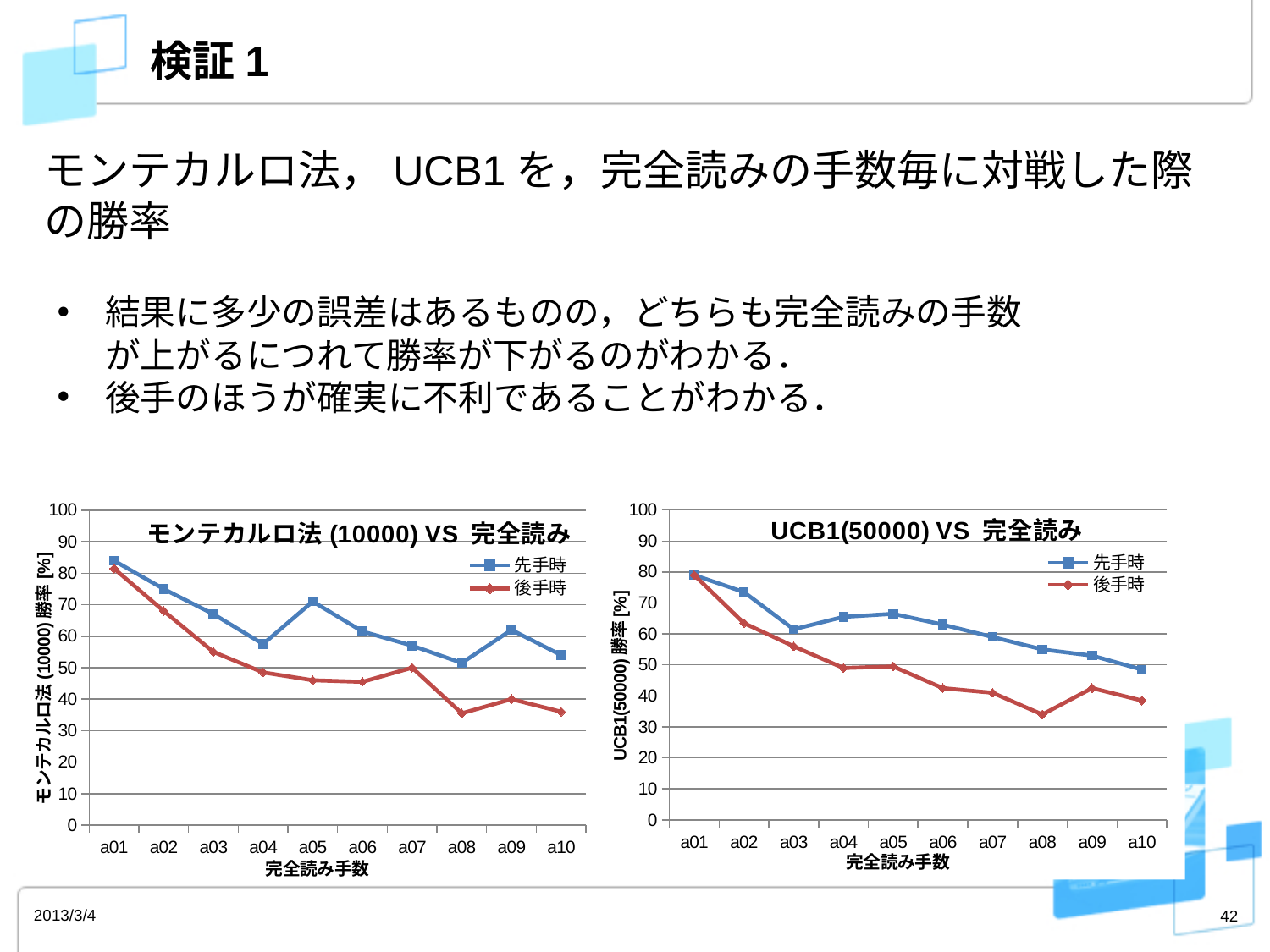

# 検証1
モンテカルロ法，UCB1を，完全読みの手数毎に対戦した際の勝率
結果に多少の誤差はあるものの，どちらも完全読みの手数が上がるにつれて勝率が下がるのがわかる．
後手のほうが確実に不利であることがわかる．

### Chart: モンテカルロ法(10000) VS 完全読み

| Category | 先手時 | 後手時 |
|---|---|---|
| a01 | 84.0 | 81.5 |
| a02 | 75.0 | 68.0 |
| a03 | 67.0 | 55.0 |
| a04 | 57.5 | 48.5 |
| a05 | 71.0 | 46.0 |
| a06 | 61.5 | 45.5 |
| a07 | 57.0 | 50.0 |
| a08 | 51.5 | 35.5 |
| a09 | 62.0 | 40.0 |
| a10 | 54.0 | 36.0 |

### Chart: UCB1(50000) VS 完全読み

| Category | 先手時 | 後手時 |
|---|---|---|
| a01 | 79.0 | 79.0 |
| a02 | 73.5 | 63.5 |
| a03 | 61.5 | 56.0 |
| a04 | 65.5 | 49.0 |
| a05 | 66.5 | 49.5 |
| a06 | 63.0 | 42.5 |
| a07 | 59.0 | 41.0 |
| a08 | 55.0 | 34.0 |
| a09 | 53.0 | 42.5 |
| a10 | 48.5 | 38.5 |
2013/3/4
42